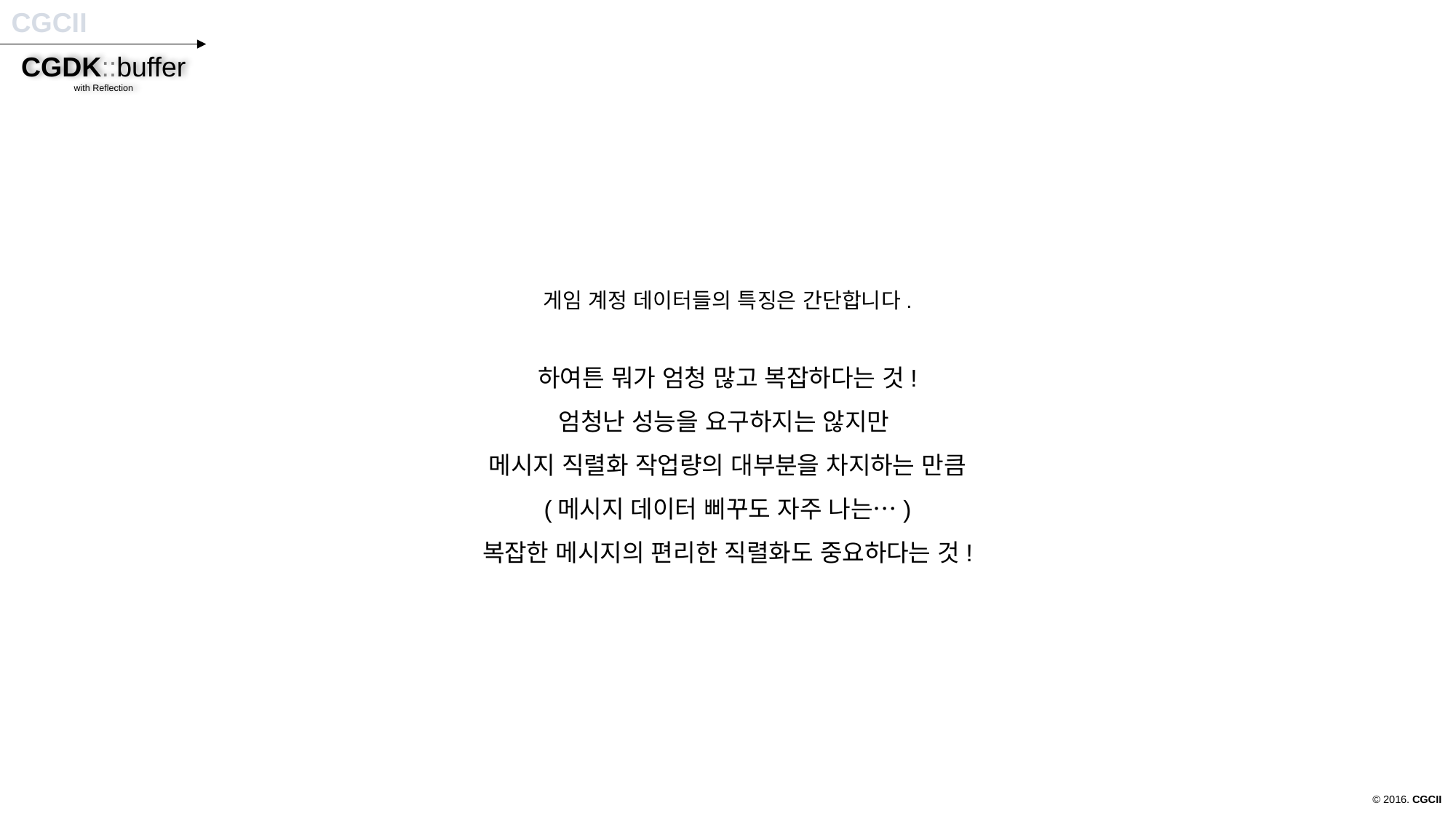

CGCII
CGDK::buffer
with Reflection

게임 계정 데이터들의 특징은 간단합니다.
하여튼 뭐가 엄청 많고 복잡하다는 것!
엄청난 성능을 요구하지는 않지만
메시지 직렬화 작업량의 대부분을 차지하는 만큼
(메시지 데이터 삐꾸도 자주 나는…)
복잡한 메시지의 편리한 직렬화도 중요하다는 것!
© 2016. CGCII